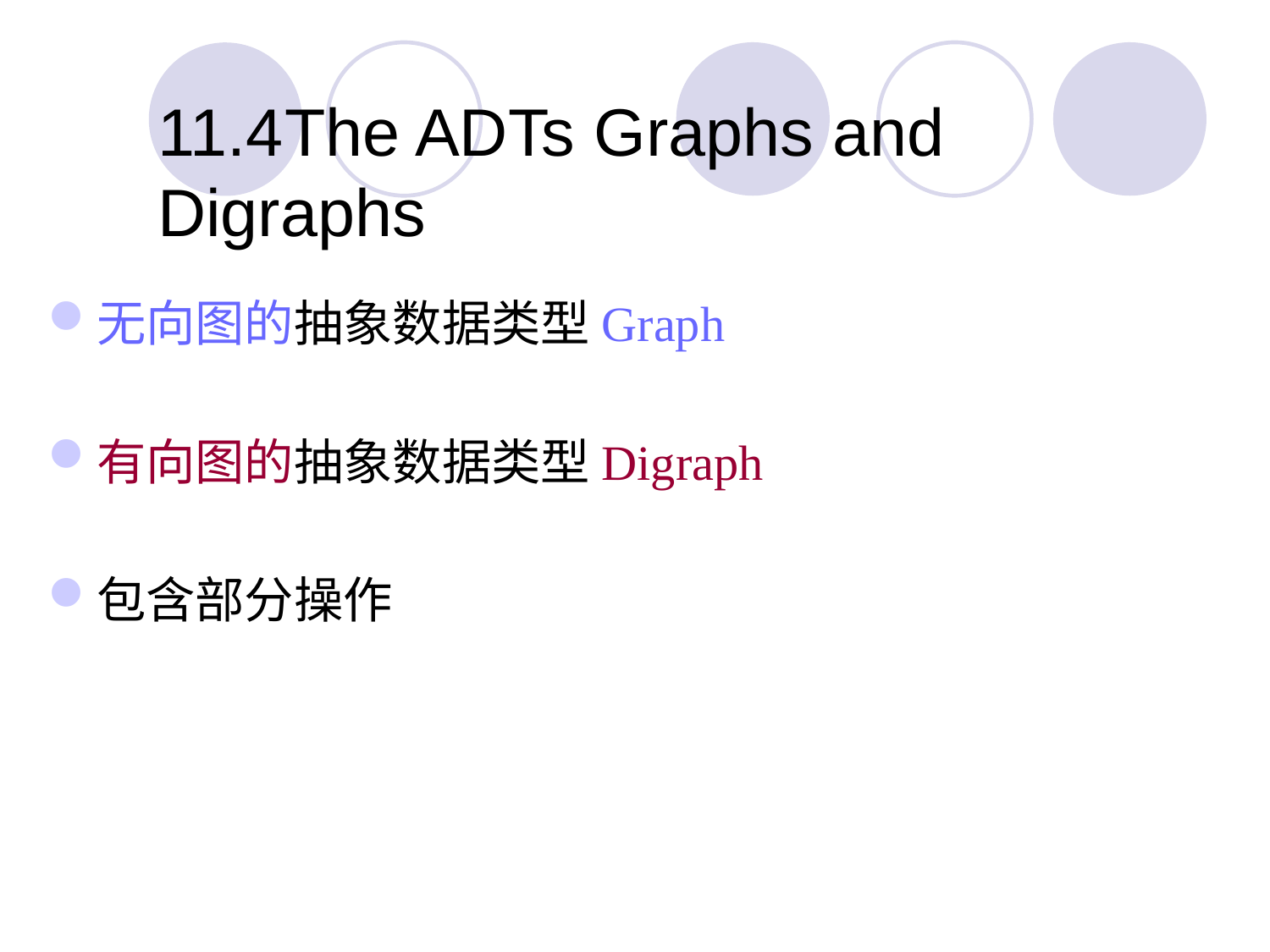

18

11.4	The ADTs Graphs and Digraphs
无向图的抽象数据类型Graph

有向图的抽象数据类型Digraph

包含部分操作